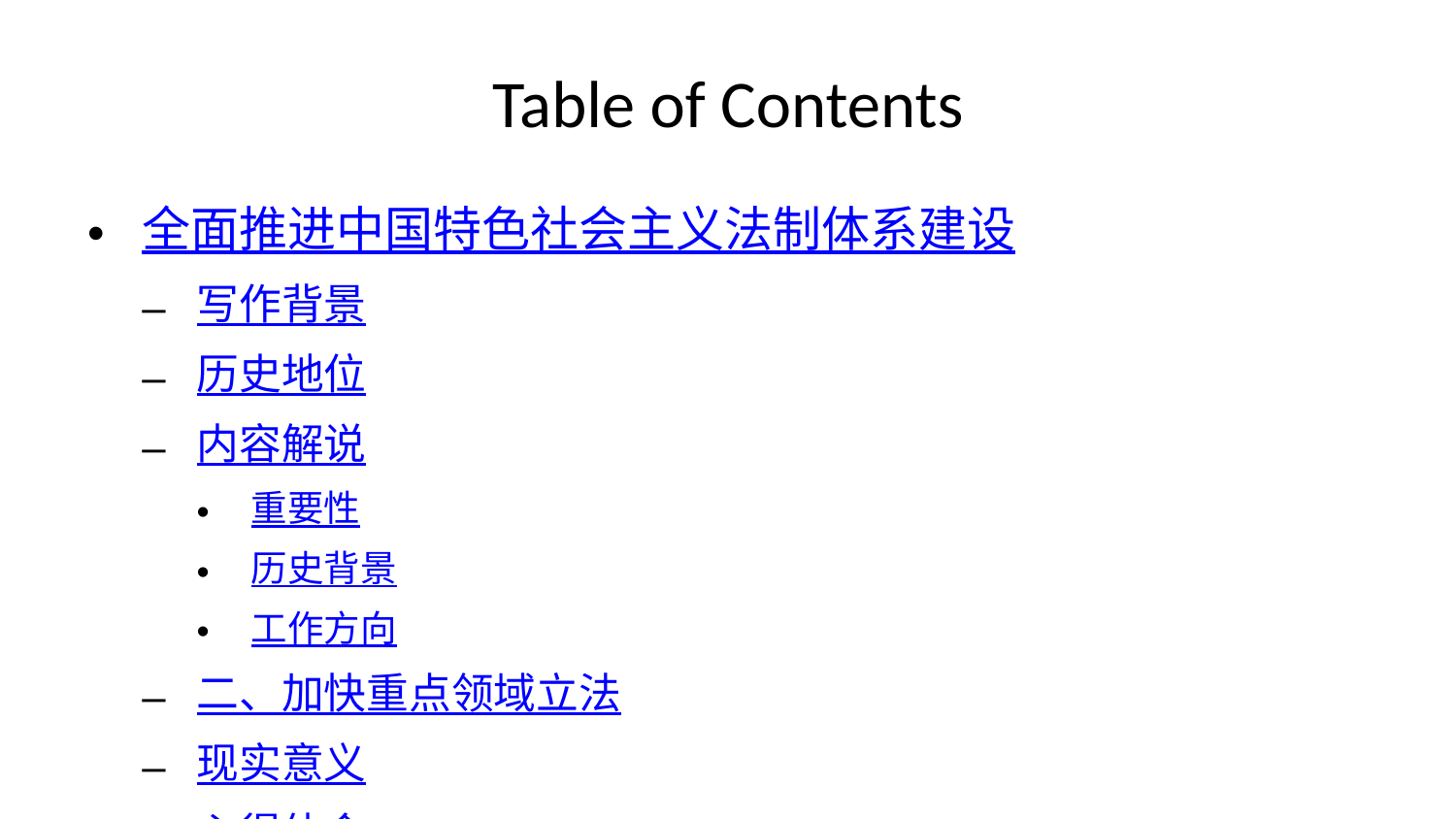

# Table of Contents
全面推进中国特色社会主义法制体系建设
写作背景
历史地位
内容解说
重要性
历史背景
工作方向
二、加快重点领域立法
现实意义
心得体会